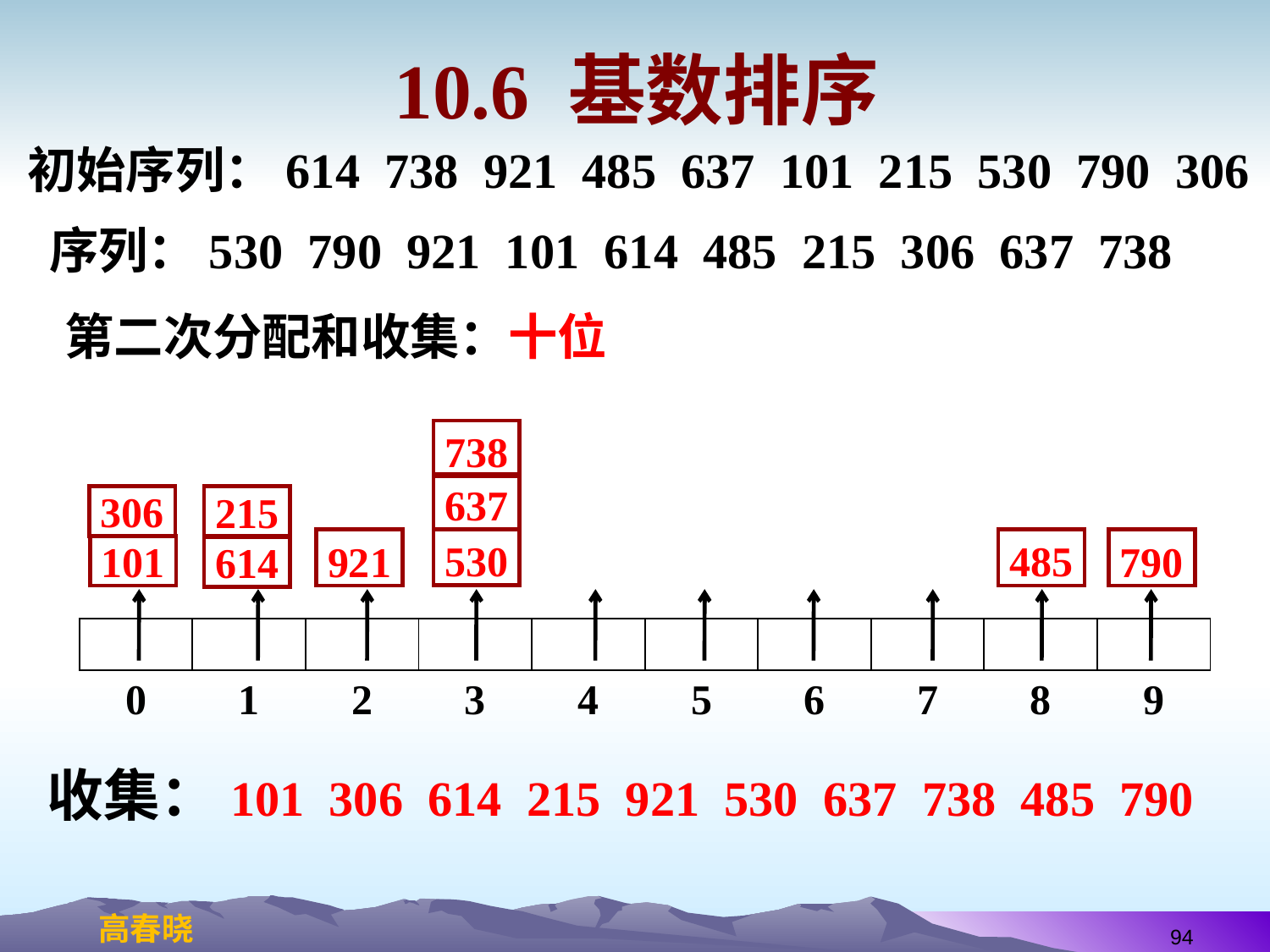

# 10.6 基数排序
初始序列：614  738  921  485  637  101  215  530  790  306
序列：530  790  921  101  614  485  215  306  637  738
第二次分配和收集：十位
738
637
306
215
921
530
485
790
101
614
|  |  |  |  |  |  |  |  |  |  |
| --- | --- | --- | --- | --- | --- | --- | --- | --- | --- |
| 0 | 1 | 2 | 3 | 4 | 5 | 6 | 7 | 8 | 9 |
收集：101  306  614  215  921  530  637  738  485  790
94